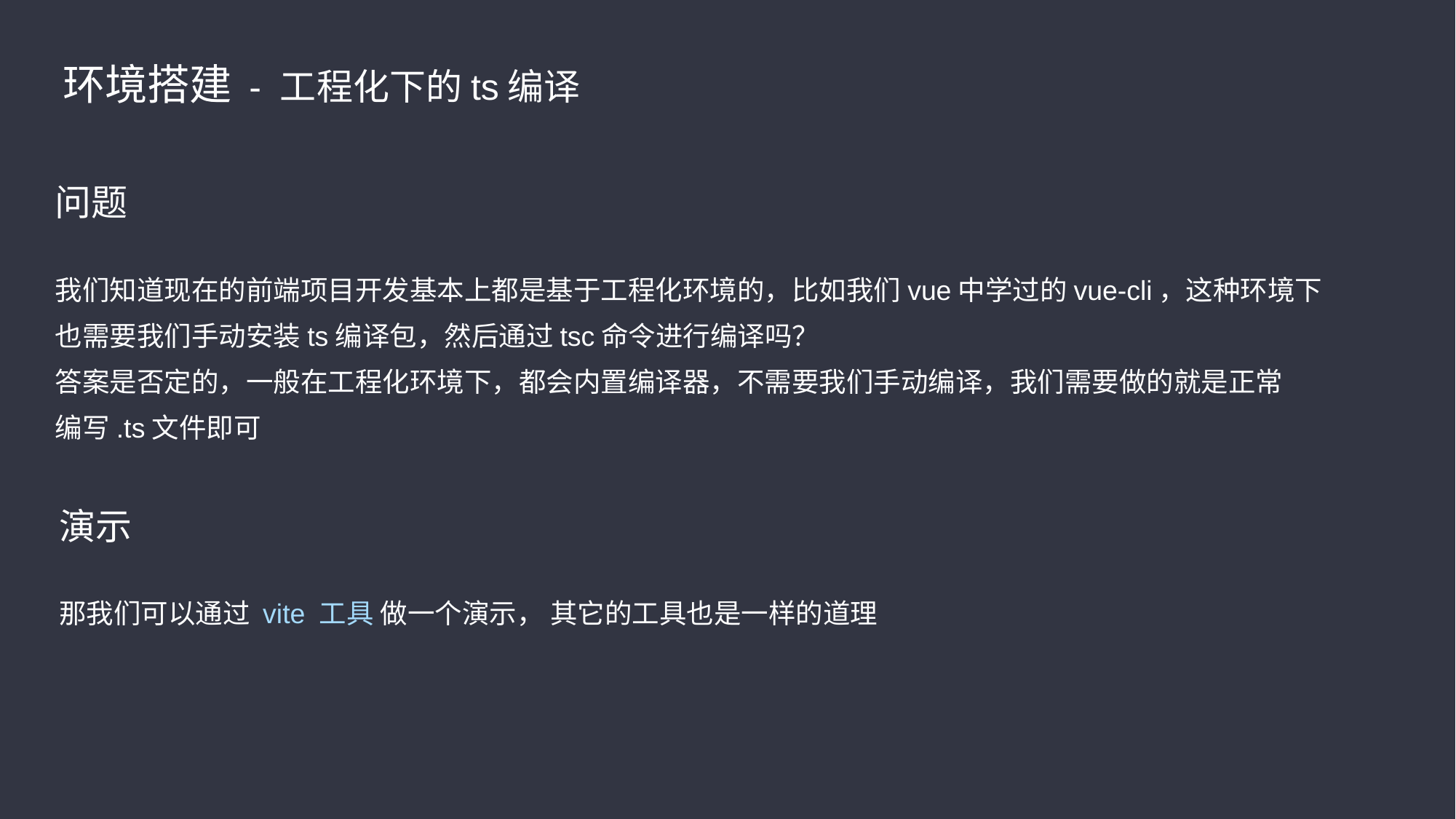

环境搭建 - 工程化下的ts编译
问题

我们知道现在的前端项目开发基本上都是基于工程化环境的，比如我们vue中学过的vue-cli，这种环境下
也需要我们手动安装ts编译包，然后通过tsc命令进行编译吗？
答案是否定的，一般在工程化环境下，都会内置编译器，不需要我们手动编译，我们需要做的就是正常
编写.ts文件即可
演示

那我们可以通过 vite 工具 做一个演示， 其它的工具也是一样的道理